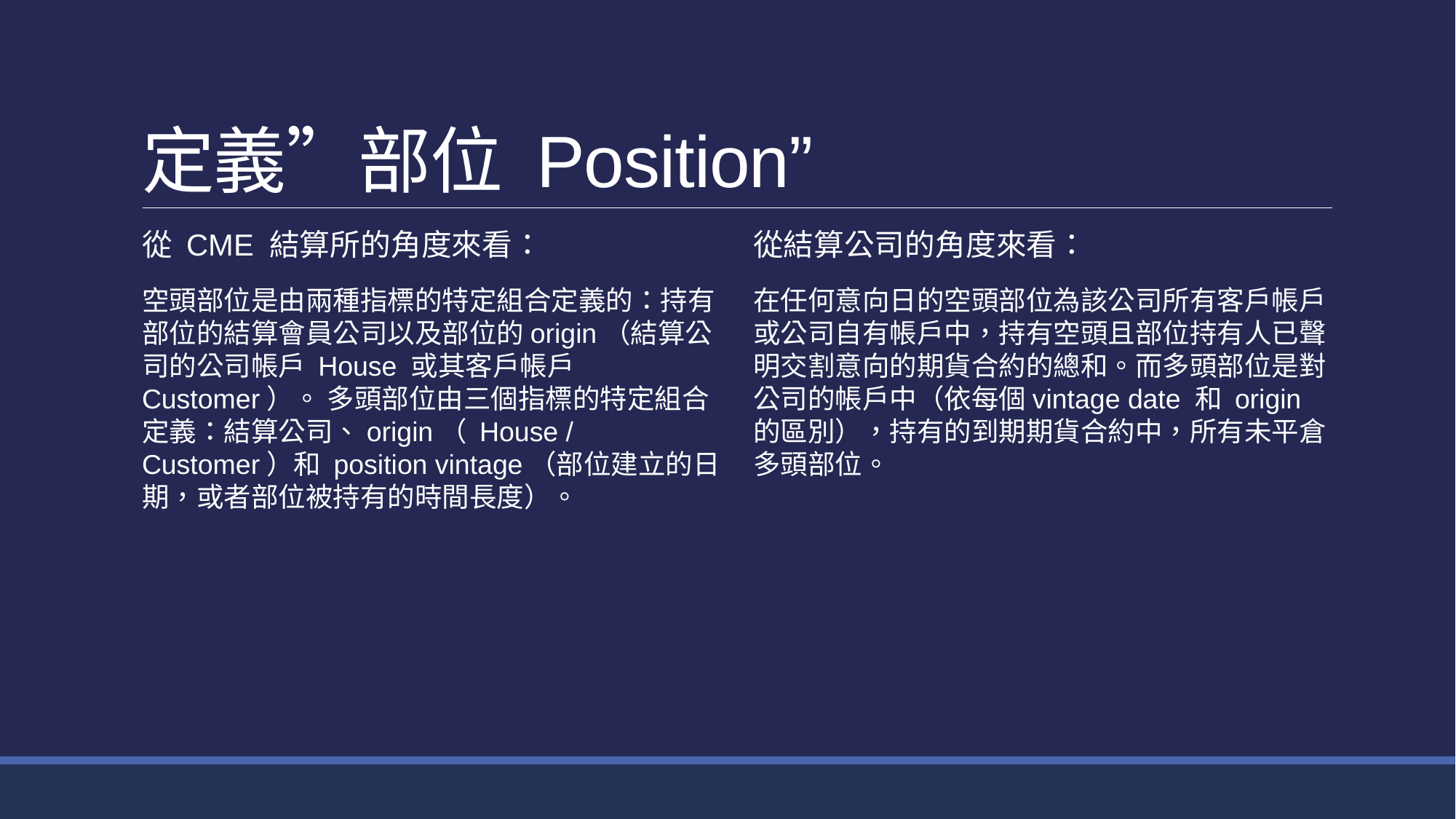

# 定義”部位 Position”
從 CME 結算所的角度來看：
空頭部位是由兩種指標的特定組合定義的：持有部位的結算會員公司以及部位的origin（結算公司的公司帳戶 House 或其客戶帳戶 Customer）。 多頭部位由三個指標的特定組合定義：結算公司、origin（ House / Customer）和 position vintage（部位建立的日期，或者部位被持有的時間長度）。
從結算公司的角度來看：
在任何意向日的空頭部位為該公司所有客戶帳戶或公司自有帳戶中，持有空頭且部位持有人已聲明交割意向的期貨合約的總和。而多頭部位是對公司的帳戶中（依每個vintage date 和 origin 的區別），持有的到期期貨合約中，所有未平倉多頭部位。